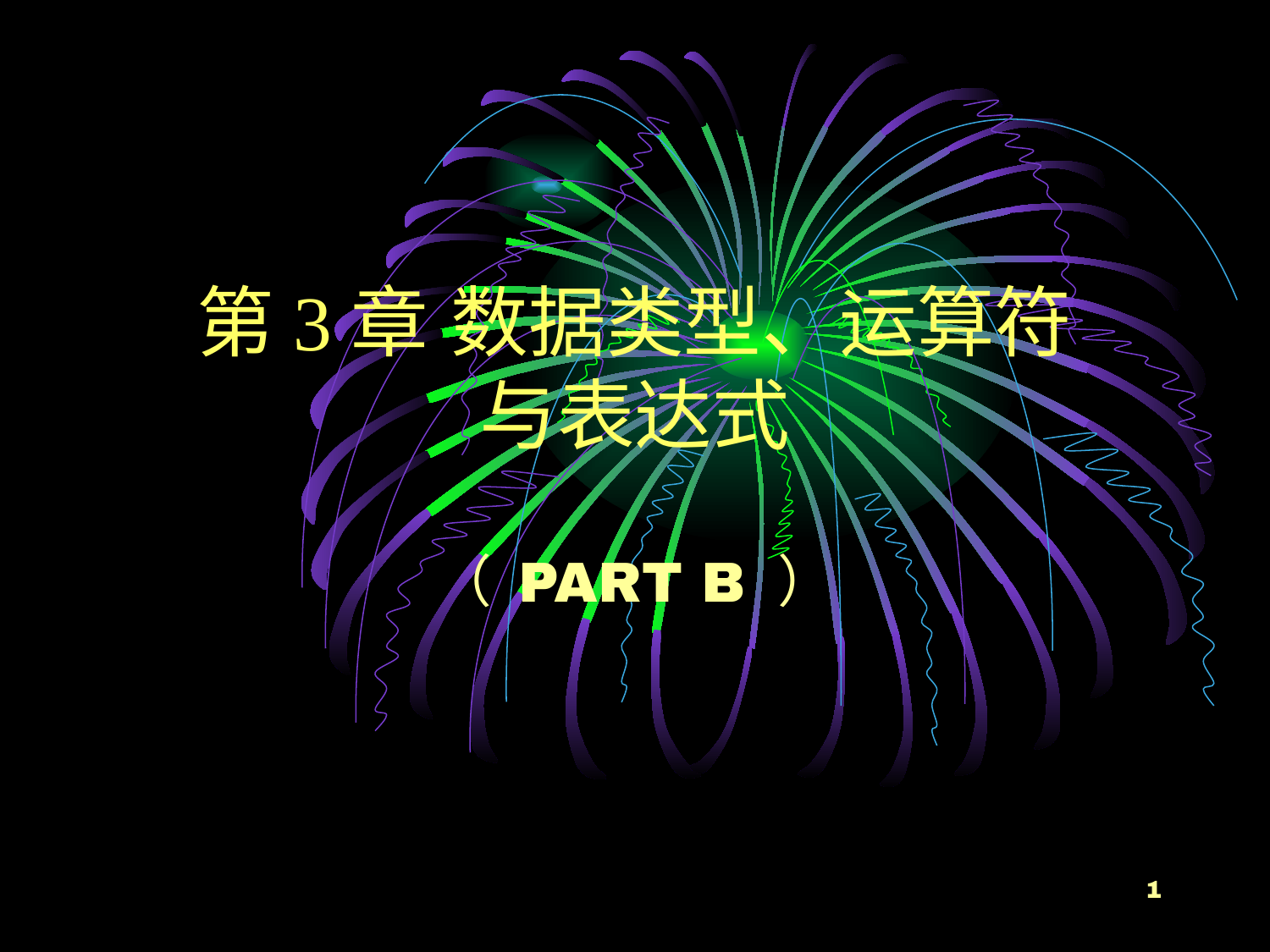

# 第3章	数据类型、运算符 与表达式
（ PART B ）
1